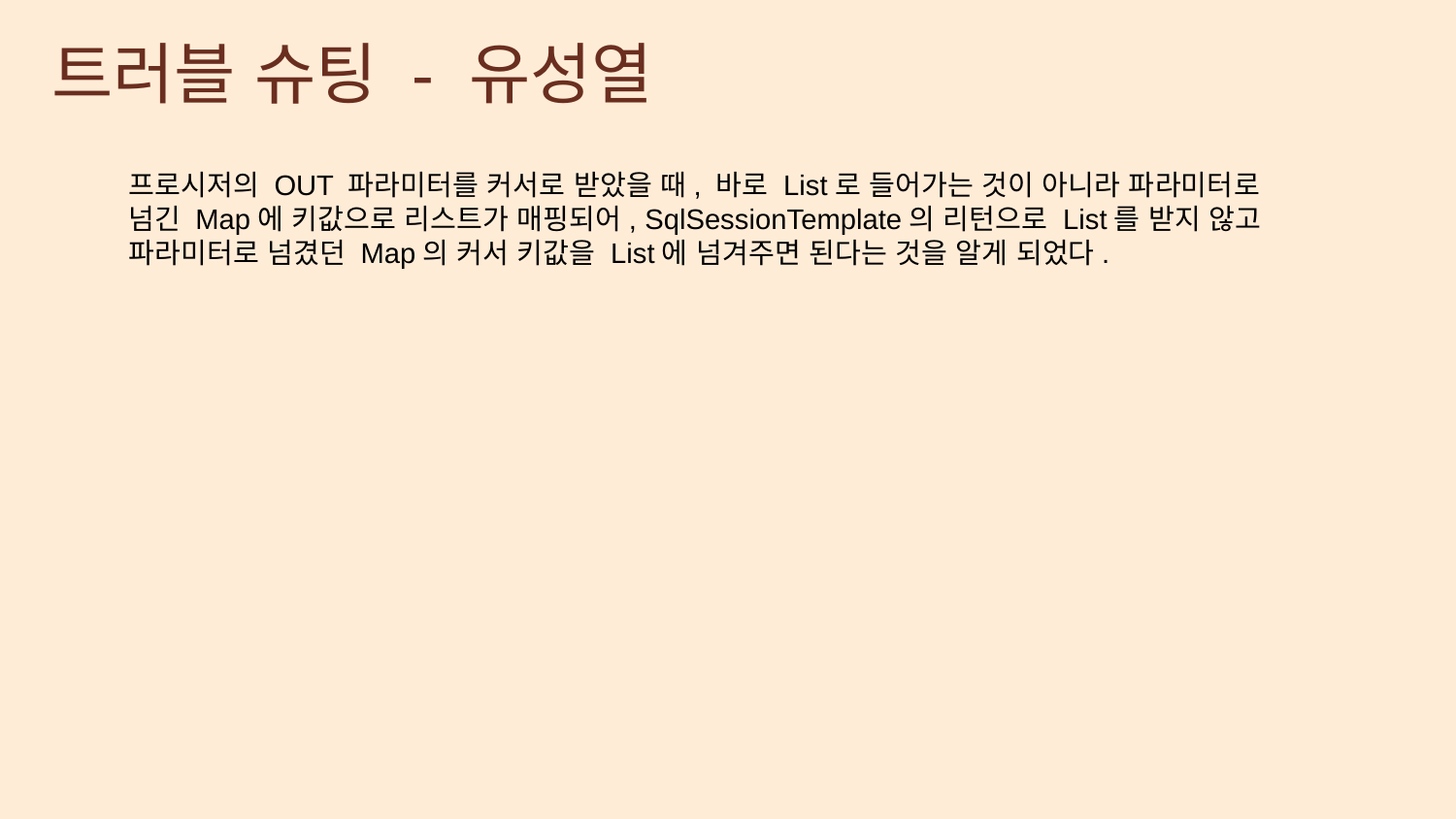

트러블 슈팅 - 유성열
프로시저의 OUT 파라미터를 커서로 받았을 때, 바로 List로 들어가는 것이 아니라 파라미터로 넘긴 Map에 키값으로 리스트가 매핑되어, SqlSessionTemplate의 리턴으로 List를 받지 않고 파라미터로 넘겼던 Map의 커서 키값을 List에 넘겨주면 된다는 것을 알게 되었다.